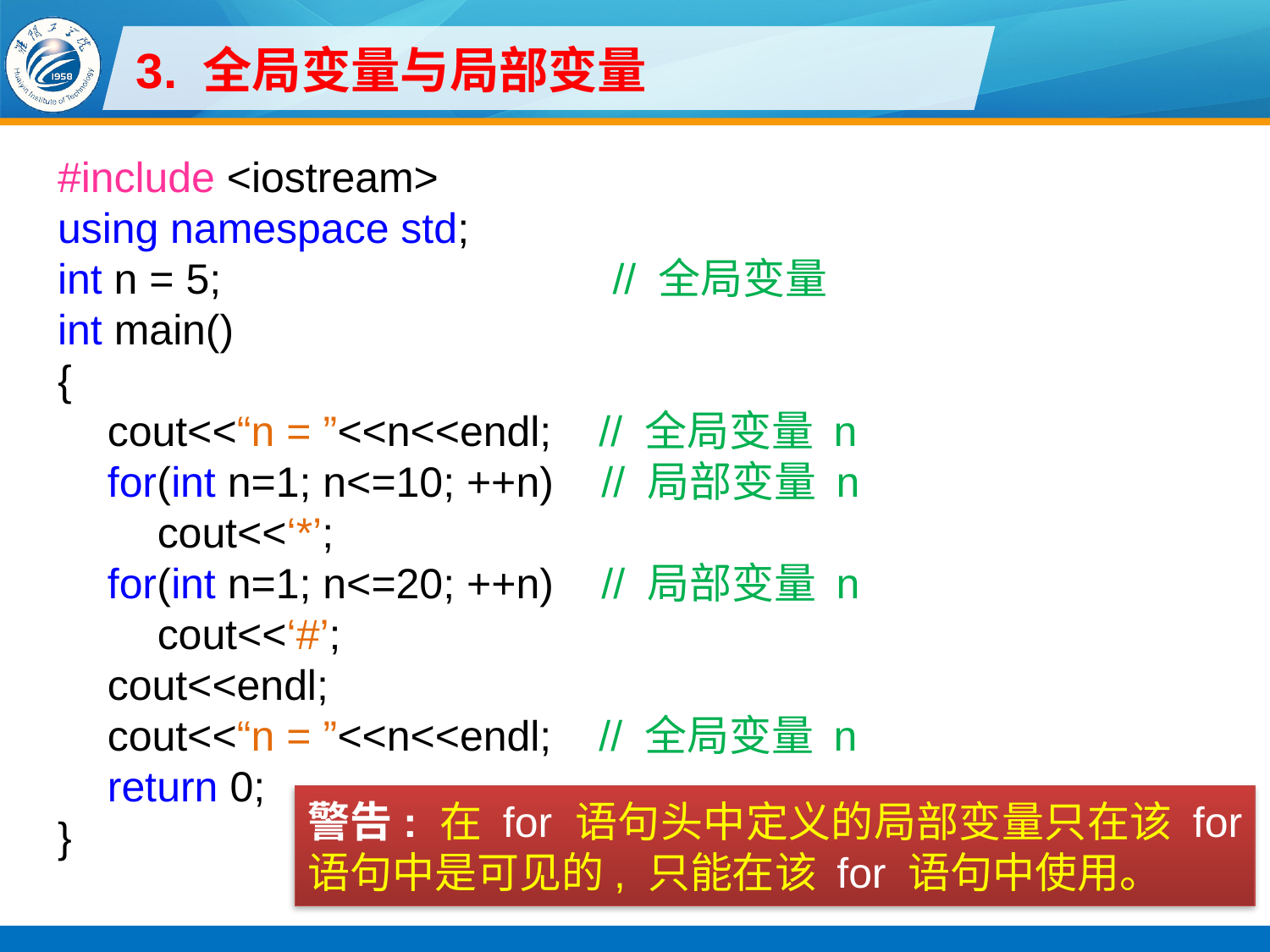

# 3. 全局变量与局部变量
#include <iostream>
using namespace std;
int n = 5;                                 // 全局变量
int main()
{
cout<<“n = ”<<n<<endl;    // 全局变量 n
for(int n=1; n<=10; ++n)    // 局部变量 n
cout<<‘*’;
for(int n=1; n<=20; ++n)    // 局部变量 n
cout<<‘#’;
cout<<endl;
cout<<“n = ”<<n<<endl;    // 全局变量 n
return 0;
}
警告: 在 for 语句头中定义的局部变量只在该 for 语句中是可见的, 只能在该 for 语句中使用。